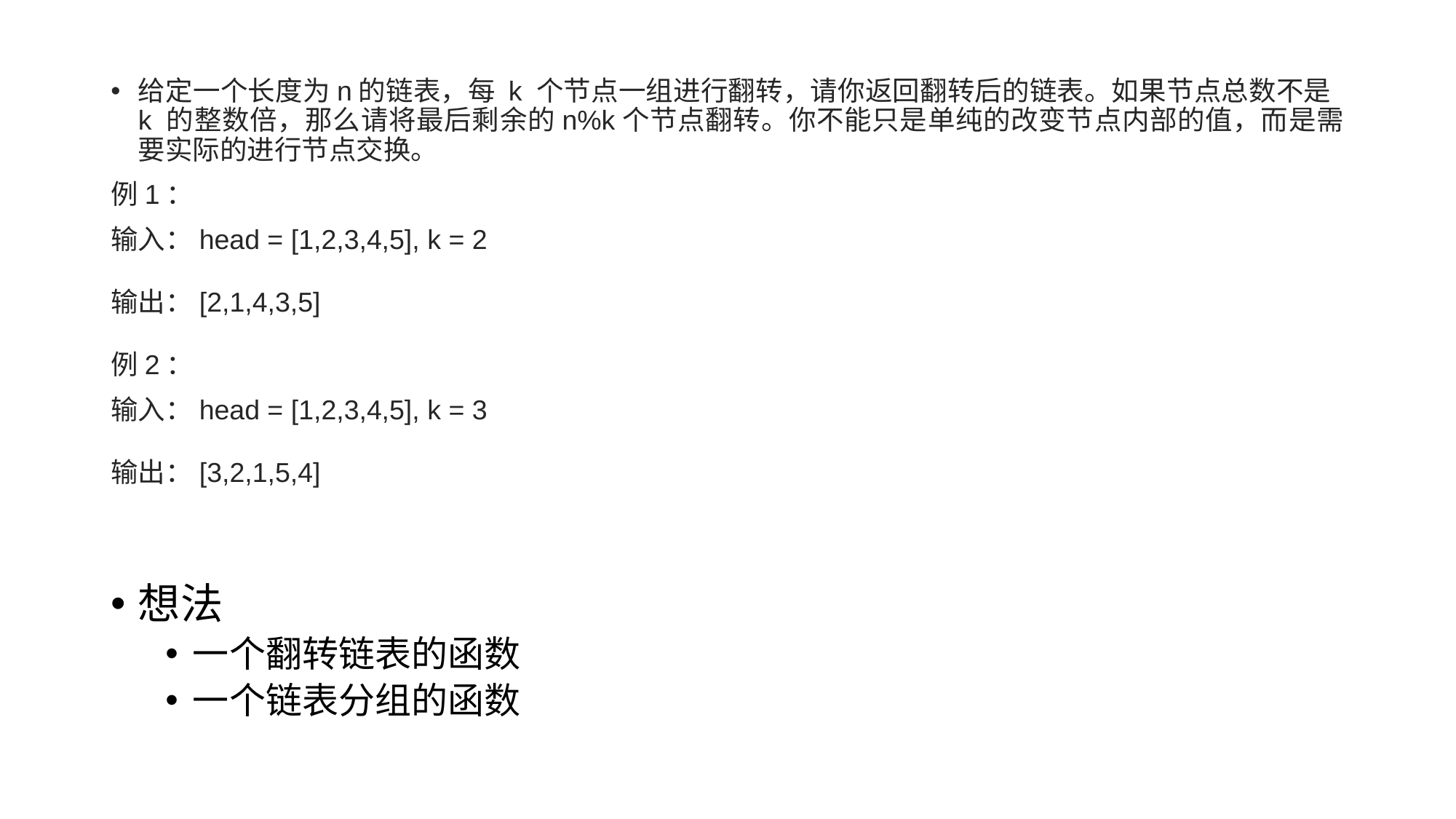

给定一个长度为n的链表，每 k 个节点一组进行翻转，请你返回翻转后的链表。如果节点总数不是 k 的整数倍，那么请将最后剩余的n%k个节点翻转。你不能只是单纯的改变节点内部的值，而是需要实际的进行节点交换。
例1：
输入：head = [1,2,3,4,5], k = 2
输出：[2,1,4,3,5]
例2：
输入：head = [1,2,3,4,5], k = 3
输出：[3,2,1,5,4]

想法
一个翻转链表的函数
一个链表分组的函数